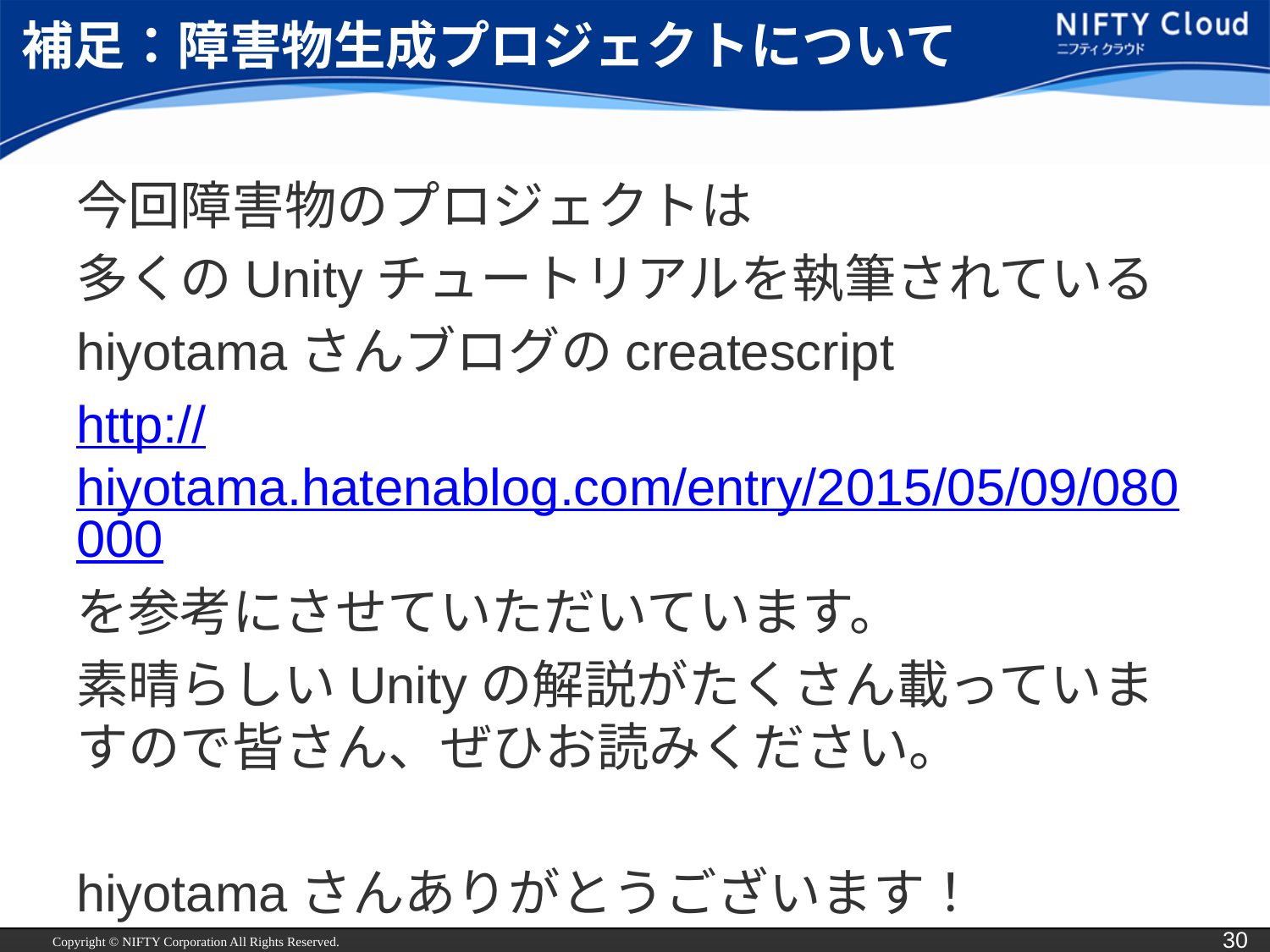

# 補足：障害物生成プロジェクトについて
今回障害物のプロジェクトは
多くのUnityチュートリアルを執筆されている
hiyotamaさんブログのcreatescript
http://hiyotama.hatenablog.com/entry/2015/05/09/080000
を参考にさせていただいています。
素晴らしいUnityの解説がたくさん載っていますので皆さん、ぜひお読みください。

hiyotamaさんありがとうございます！